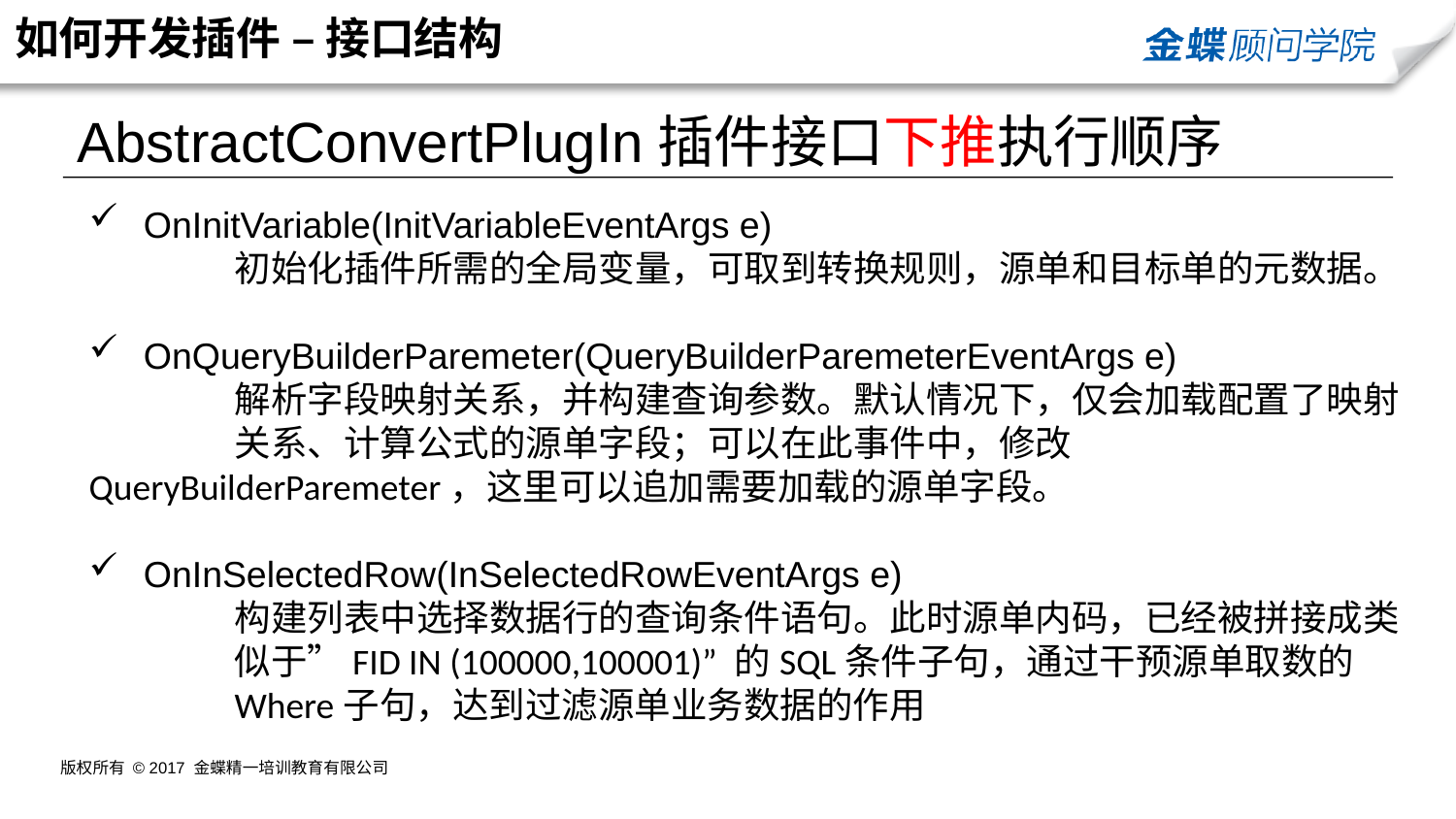

如何开发插件 – 接口结构
AbstractConvertPlugIn插件接口下推执行顺序

OnInitVariable(InitVariableEventArgs e)
	初始化插件所需的全局变量，可取到转换规则，源单和目标单的元数据。

OnQueryBuilderParemeter(QueryBuilderParemeterEventArgs e)
	解析字段映射关系，并构建查询参数。默认情况下，仅会加载配置了映射	关系、计算公式的源单字段；可以在此事件中，修改	QueryBuilderParemeter，这里可以追加需要加载的源单字段。

OnInSelectedRow(InSelectedRowEventArgs e)
构建列表中选择数据行的查询条件语句。此时源单内码，已经被拼接成类似于”FID IN (100000,100001)” 的SQL条件子句，通过干预源单取数的Where子句，达到过滤源单业务数据的作用